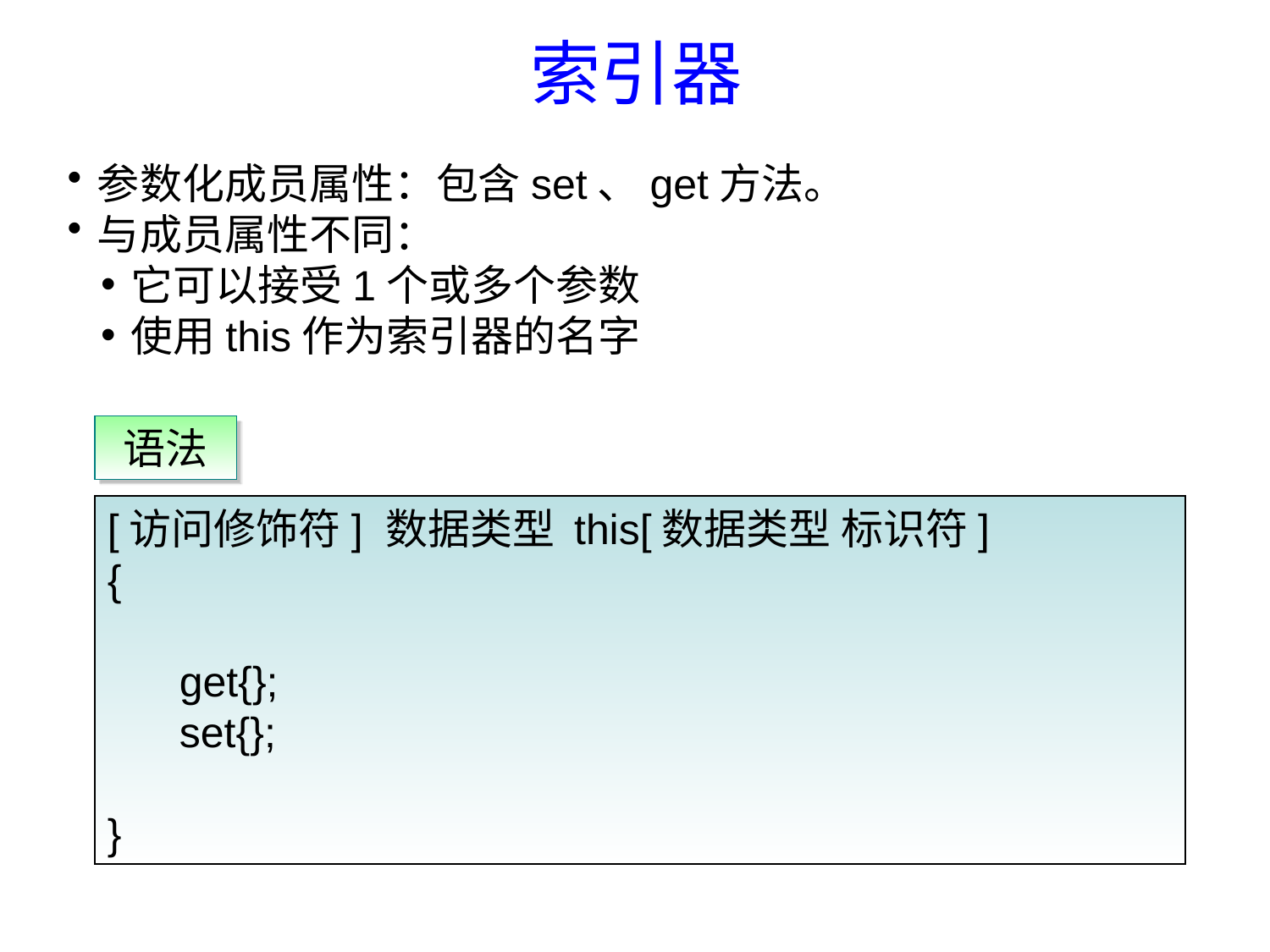

# 索引器
参数化成员属性：包含set、get方法。
与成员属性不同：
它可以接受1个或多个参数
使用this作为索引器的名字
语法
[访问修饰符] 数据类型 this[数据类型 标识符]
{

	get{};
	set{};

}